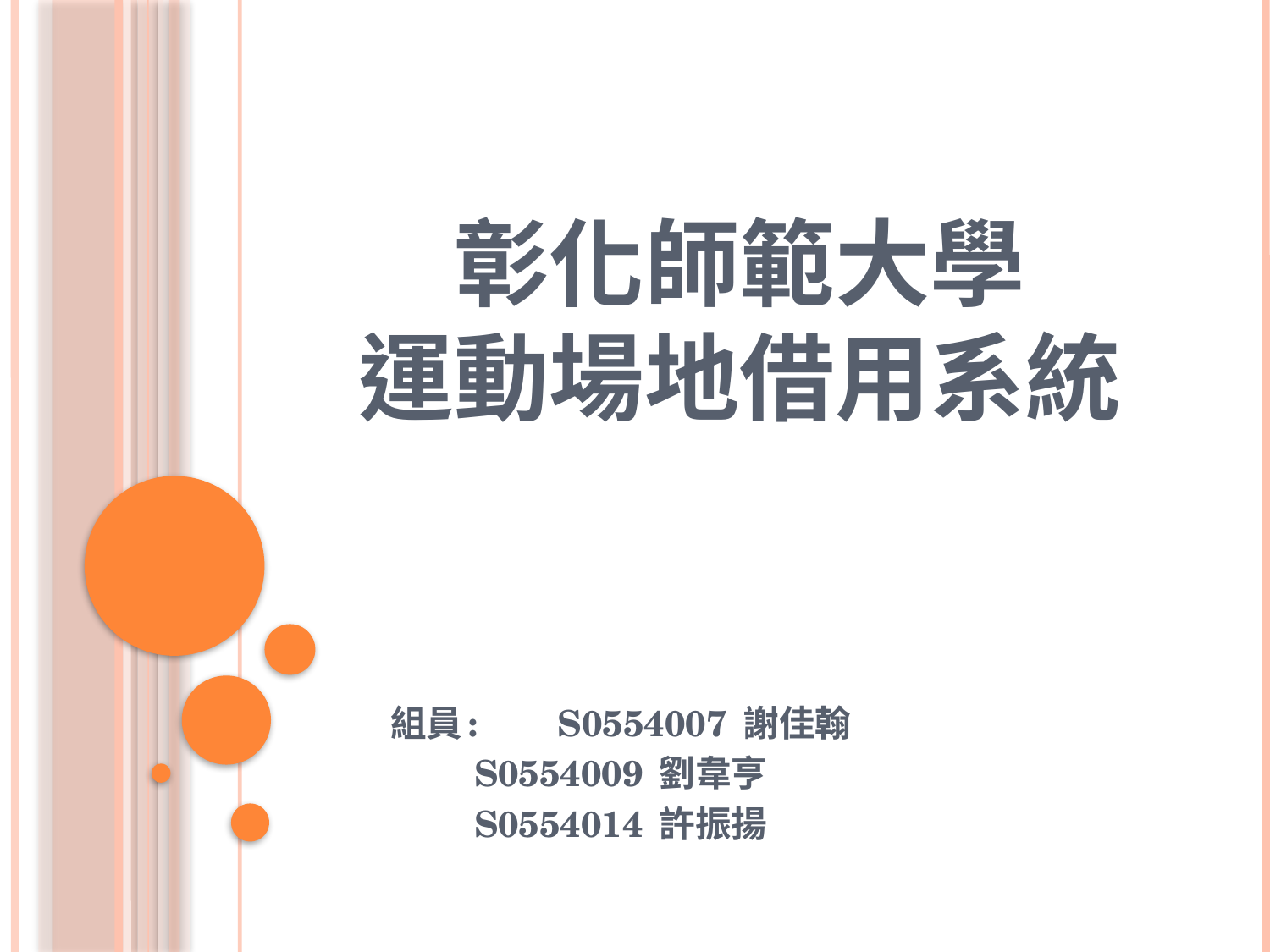

# 彰化師範大學 運動場地借用系統
組員:	S0554007 謝佳翰
	S0554009 劉韋亨
	S0554014 許振揚